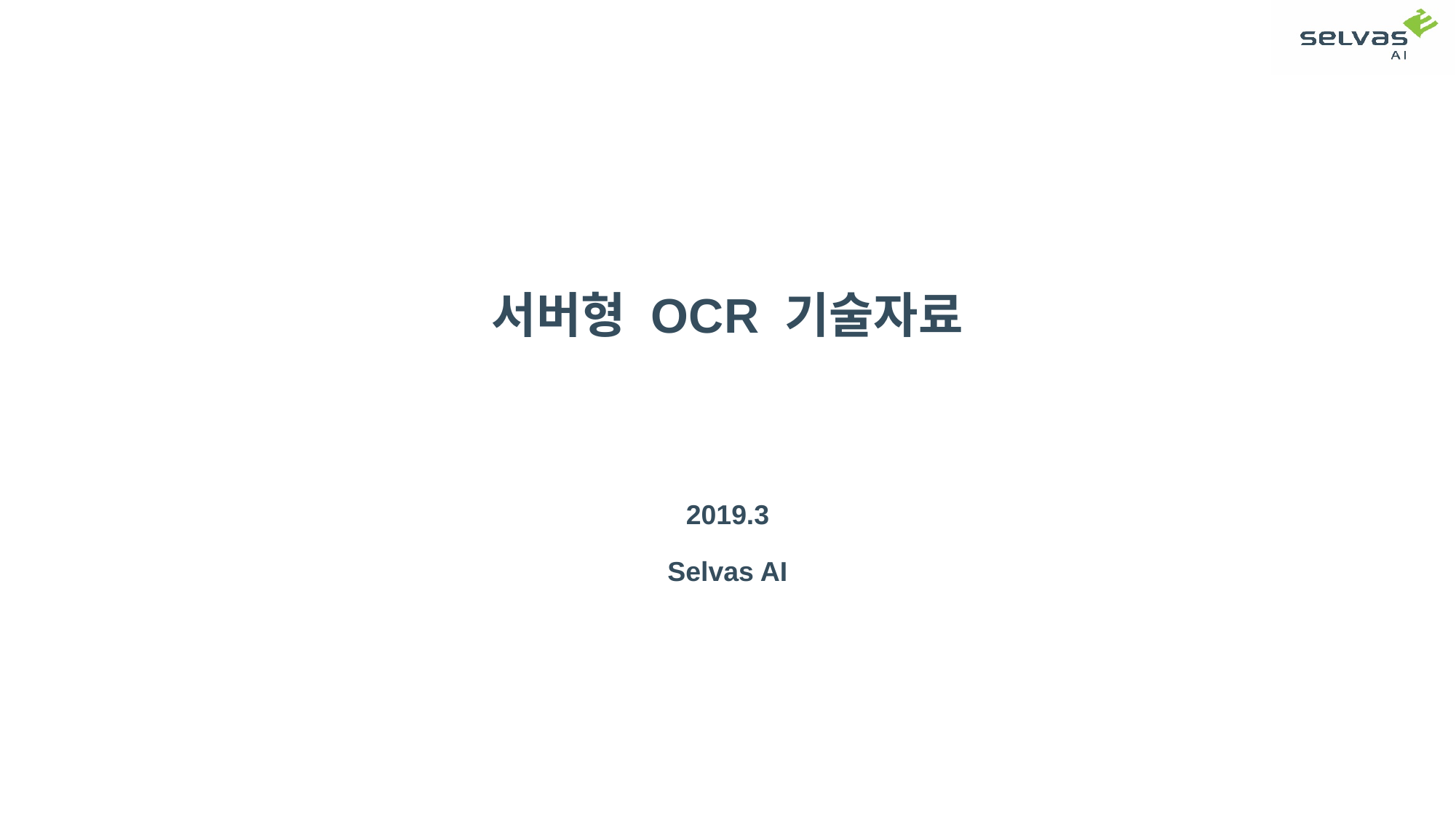

# 서버형 OCR 기술자료
2019.3
Selvas AI